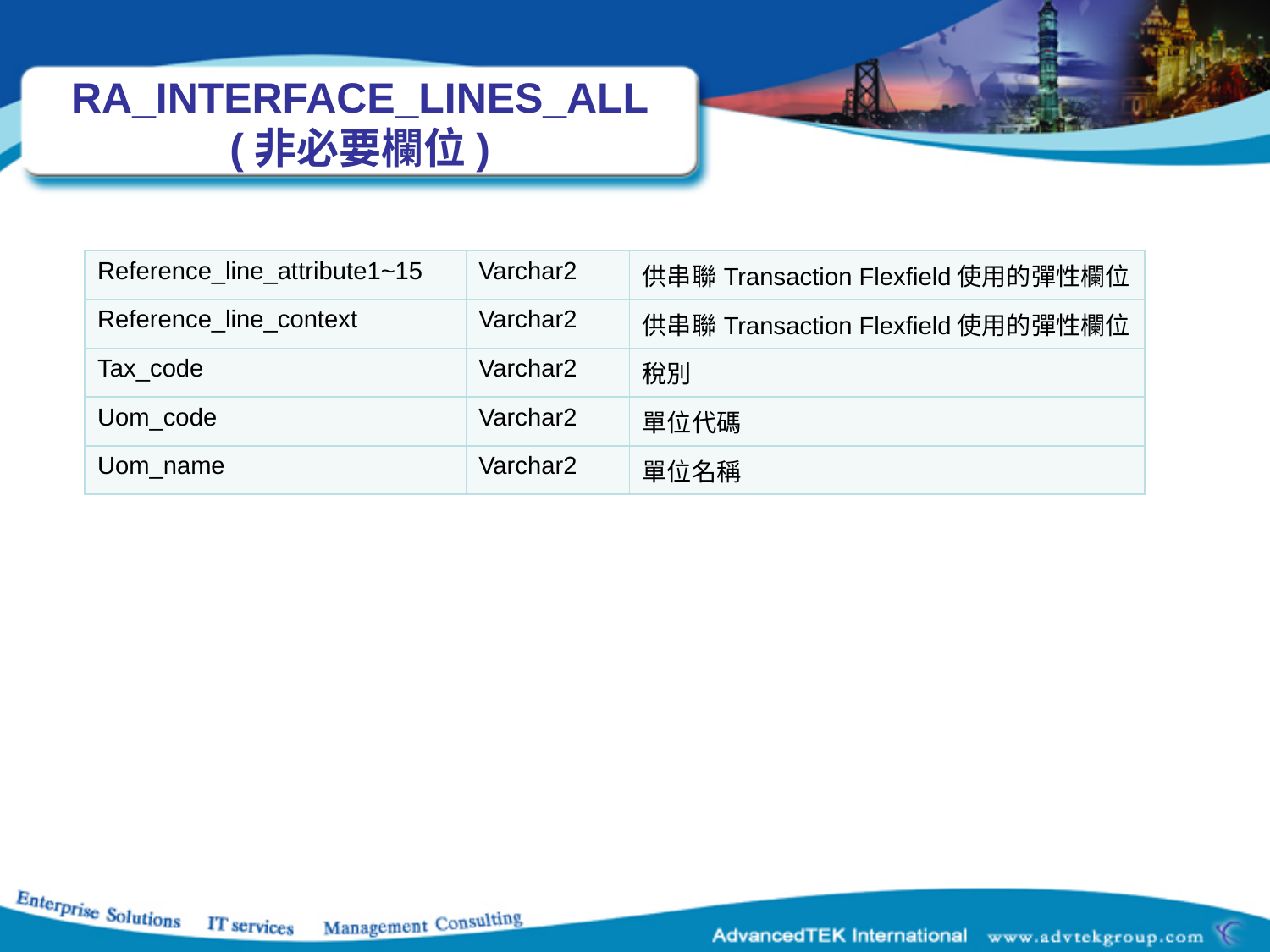

# RA_INTERFACE_LINES_ALL (非必要欄位)

| Reference\_line\_attribute1~15 | Varchar2 | 供串聯Transaction Flexfield使用的彈性欄位 |
| --- | --- | --- |
| Reference\_line\_context | Varchar2 | 供串聯Transaction Flexfield使用的彈性欄位 |
| Tax\_code | Varchar2 | 稅別 |
| Uom\_code | Varchar2 | 單位代碼 |
| Uom\_name | Varchar2 | 單位名稱 |